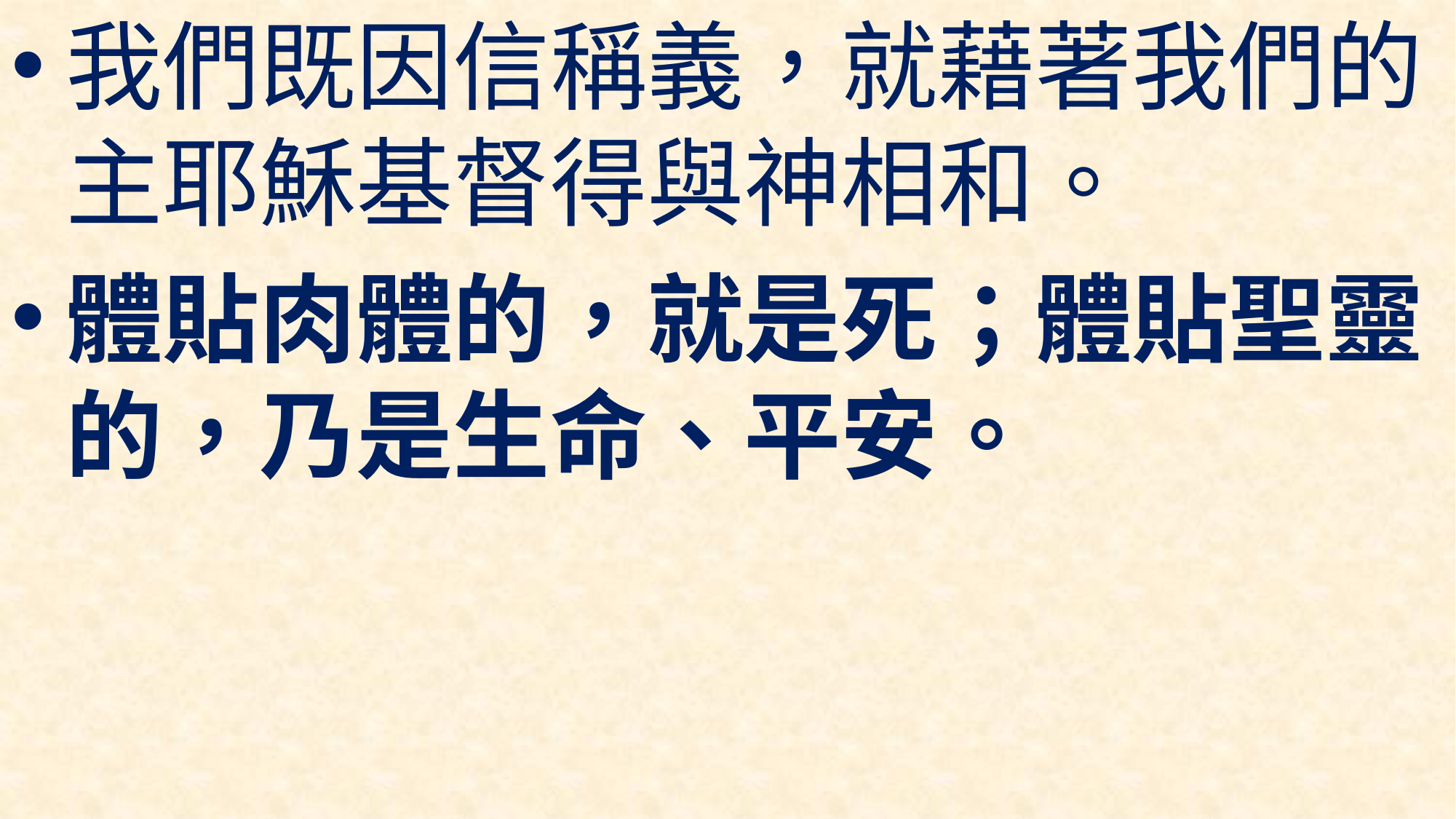

我們既因信稱義，就藉著我們的主耶穌基督得與神相和。
體貼肉體的，就是死；體貼聖靈的，乃是生命、平安。